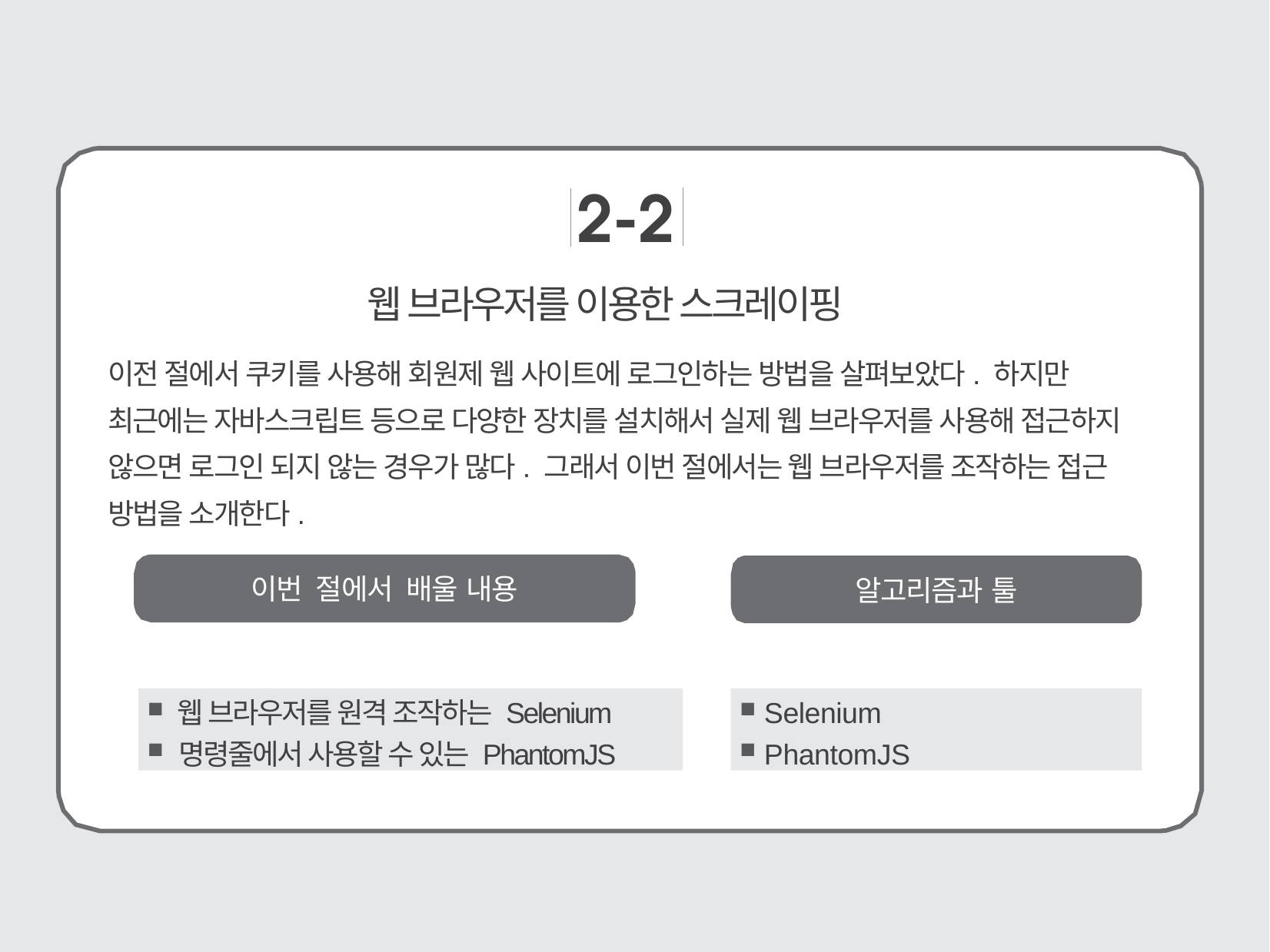

2-2

# 웹 브라우저를 이용한 스크레이핑

이전 절에서 쿠키를 사용해 회원제 웹 사이트에 로그인하는 방법을 살펴보았다. 하지만 최근에는 자바스크립트 등으로 다양한 장치를 설치해서 실제 웹 브라우저를 사용해 접근하지 않으면 로그인 되지 않는 경우가 많다. 그래서 이번 절에서는 웹 브라우저를 조작하는 접근 방법을 소개한다.
이번  절에서  배울 내용
알고리즘과 툴
 웹 브라우저를 원격 조작하는 Selenium
 명령줄에서 사용할 수 있는 PhantomJS
 Selenium
 PhantomJS